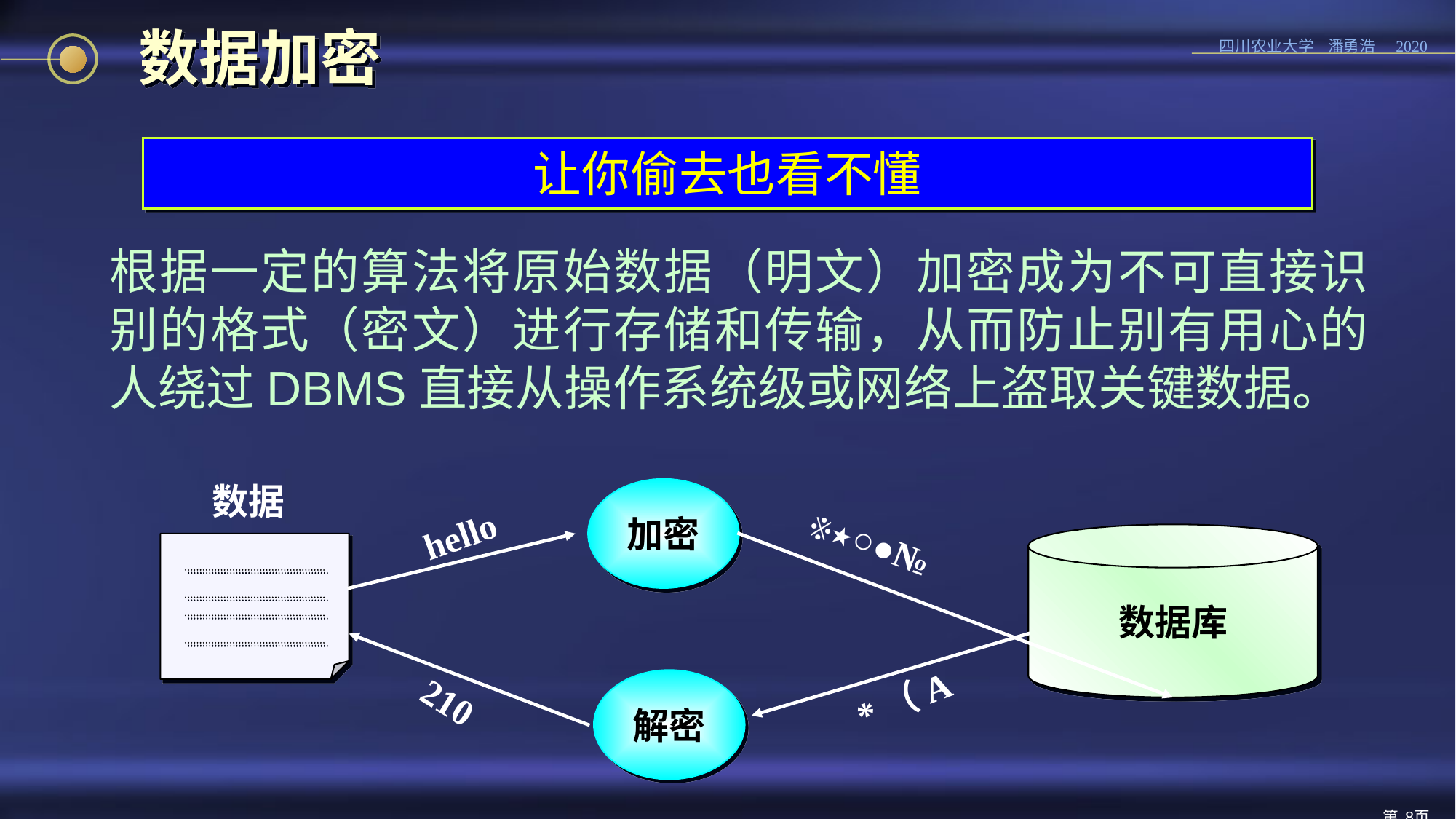

# 数据加密
让你偷去也看不懂
根据一定的算法将原始数据（明文）加密成为不可直接识别的格式（密文）进行存储和传输，从而防止别有用心的人绕过DBMS直接从操作系统级或网络上盗取关键数据。
数据
加密
hello
※★○●№
数据库

解密
*（A
210